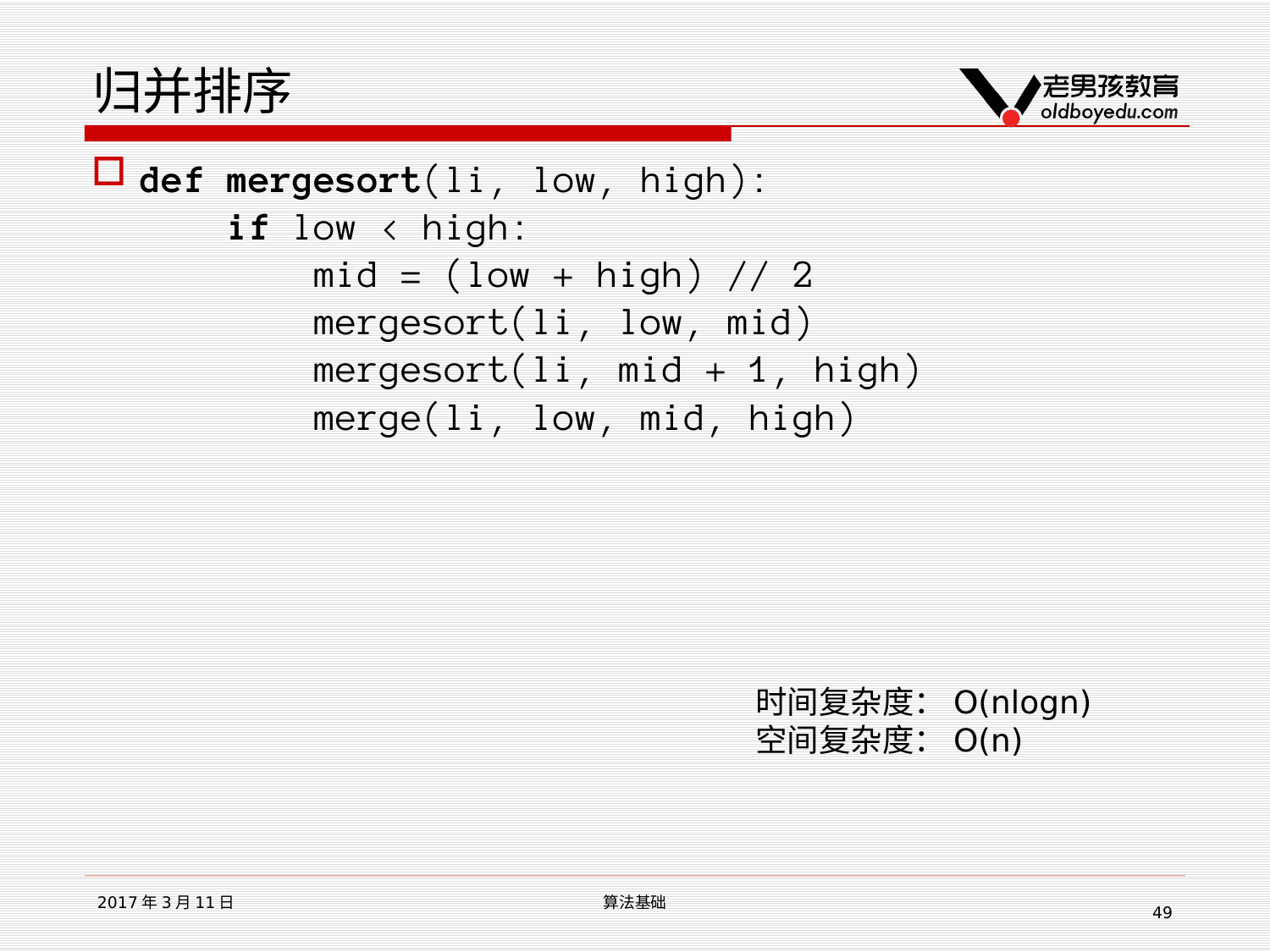

# 归并排序
def mergesort(li, low, high):
    if low < high:
        mid = (low + high) // 2
        mergesort(li, low, mid)
        mergesort(li, mid + 1, high)
        merge(li, low, mid, high)
时间复杂度：O(nlogn)
空间复杂度：O(n)
2017年3月11日
算法基础
49